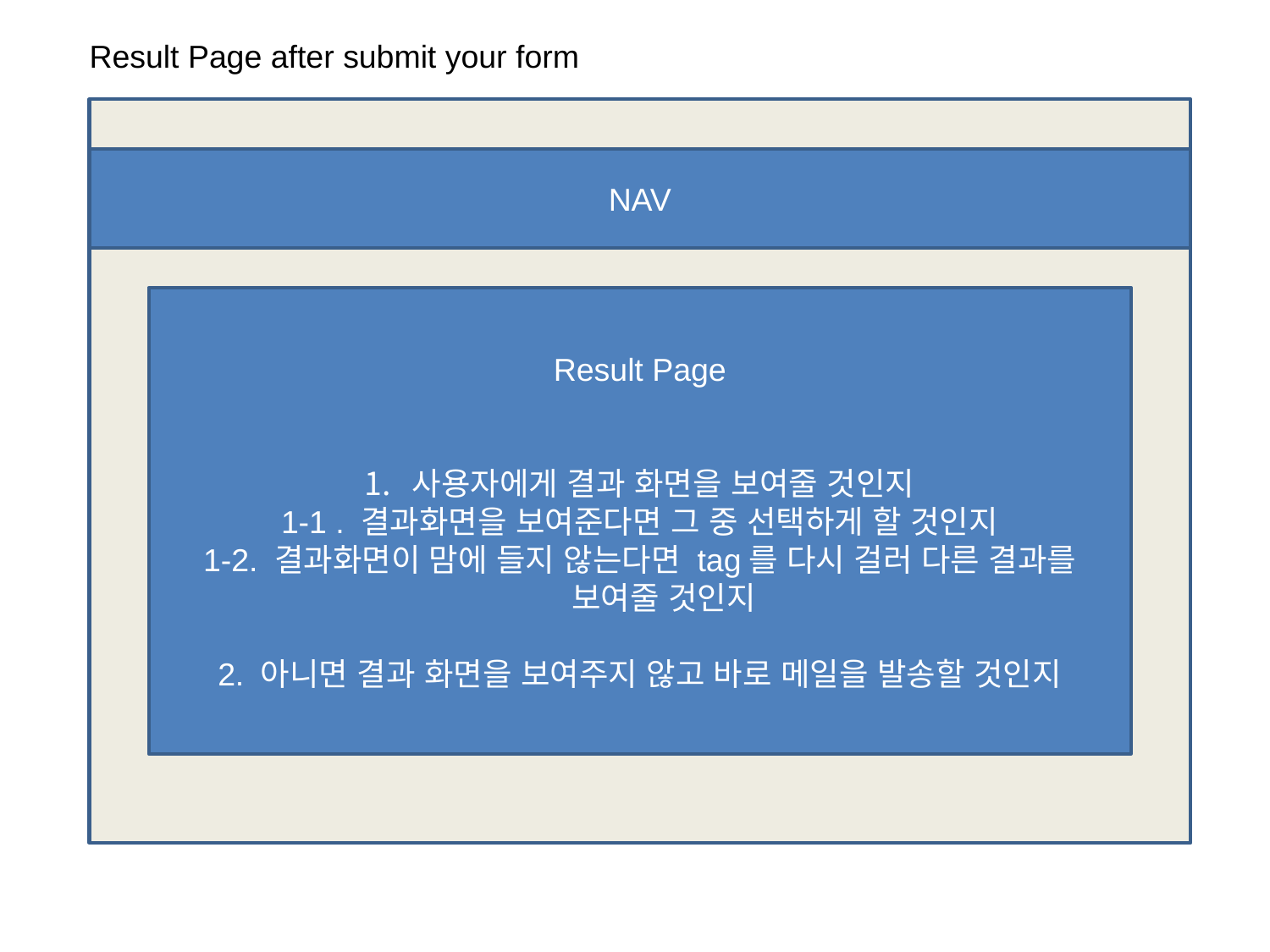

Result Page after submit your form

NAV
Result Page

사용자에게 결과 화면을 보여줄 것인지
1-1 . 결과화면을 보여준다면 그 중 선택하게 할 것인지
1-2. 결과화면이 맘에 들지 않는다면 tag를 다시 걸러 다른 결과를 보여줄 것인지

2. 아니면 결과 화면을 보여주지 않고 바로 메일을 발송할 것인지